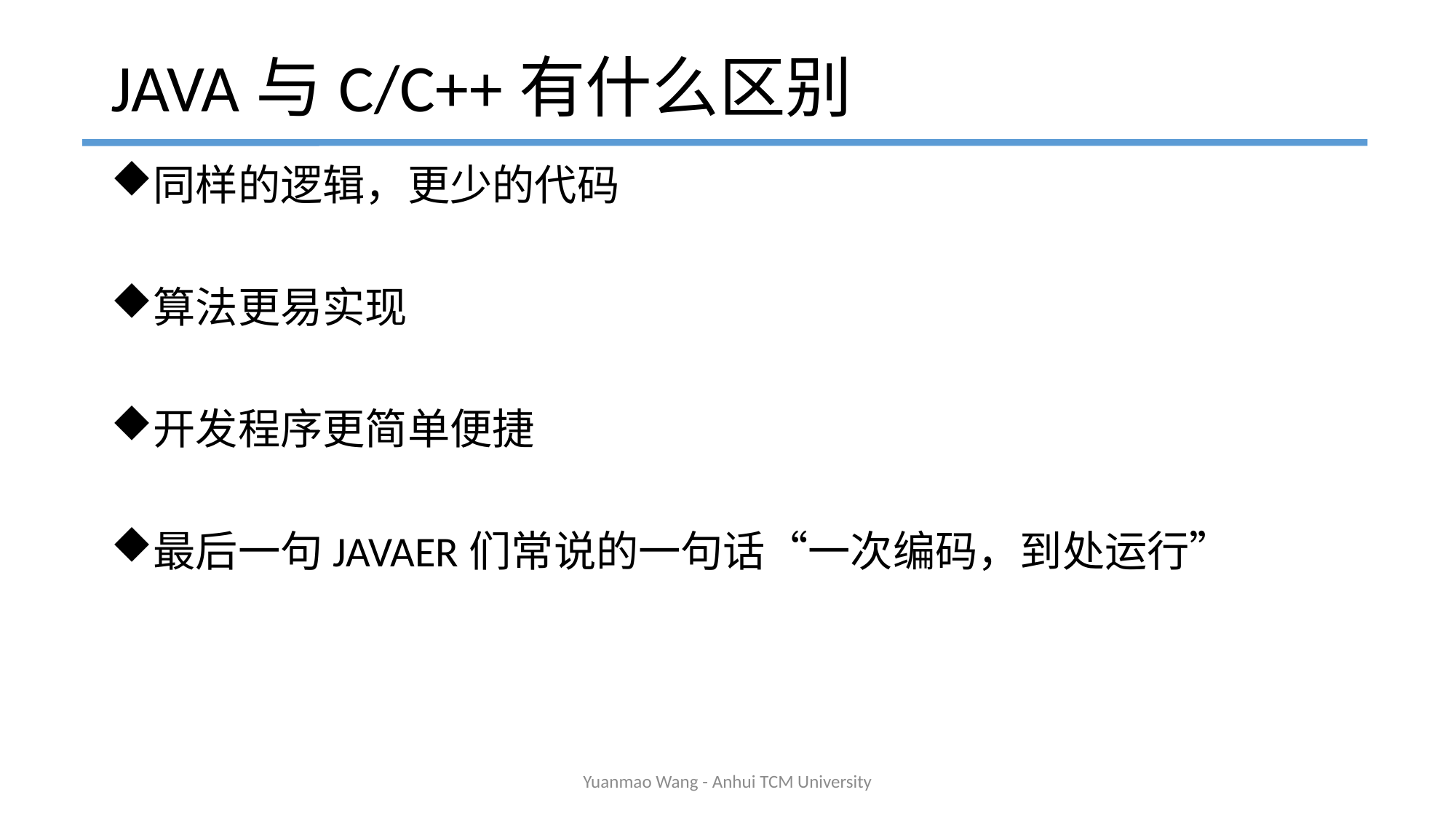

# JAVA与C/C++有什么区别
同样的逻辑，更少的代码

算法更易实现

开发程序更简单便捷

最后一句JAVAER们常说的一句话“一次编码，到处运行”
Yuanmao Wang - Anhui TCM University